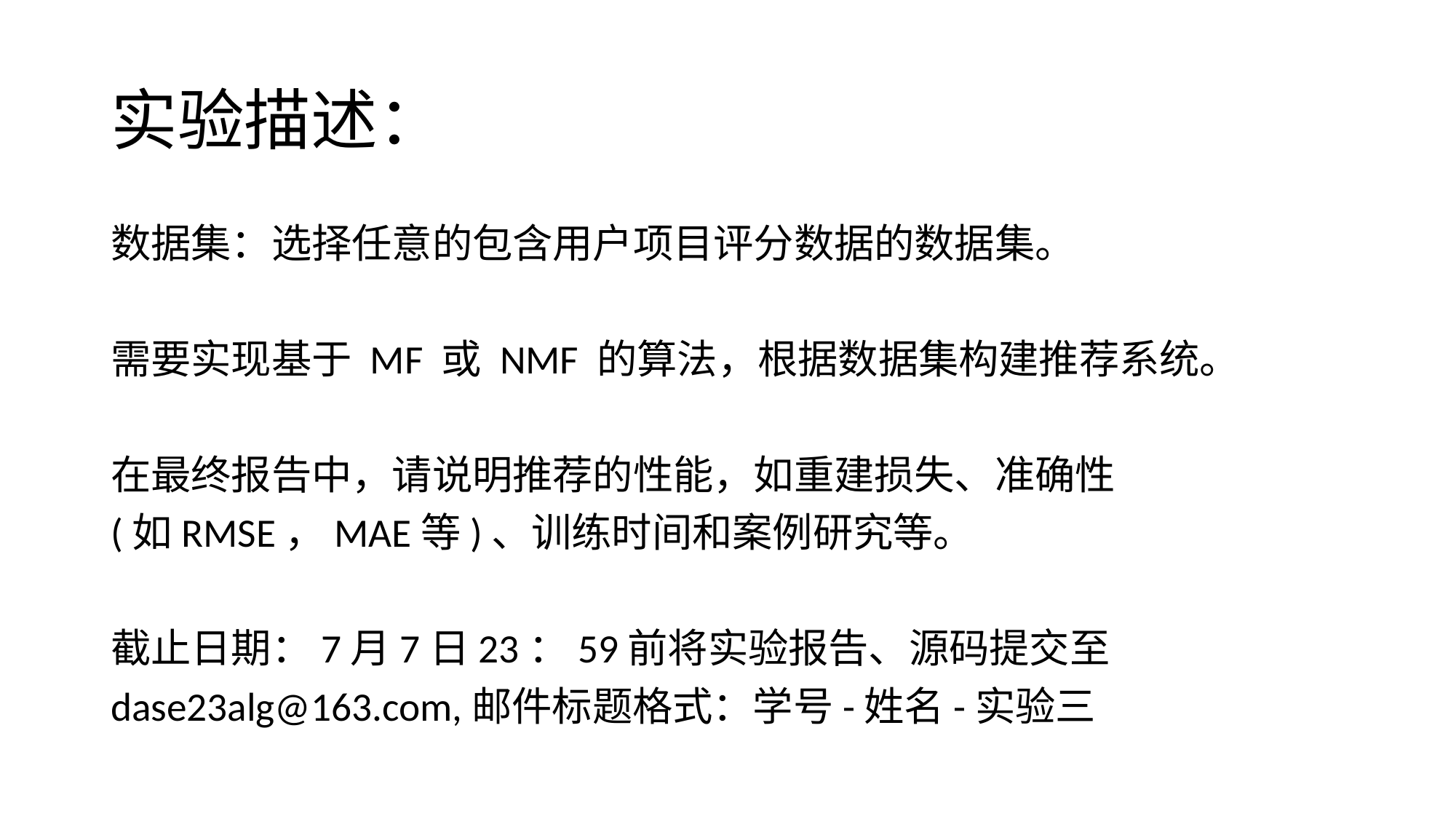

# 实验描述：
数据集：选择任意的包含用户项目评分数据的数据集。

需要实现基于 MF 或 NMF 的算法，根据数据集构建推荐系统。

在最终报告中，请说明推荐的性能，如重建损失、准确性
(如RMSE，MAE等)、训练时间和案例研究等。

截止日期：7月7日23：59前将实验报告、源码提交至
dase23alg@163.com,邮件标题格式：学号-姓名-实验三